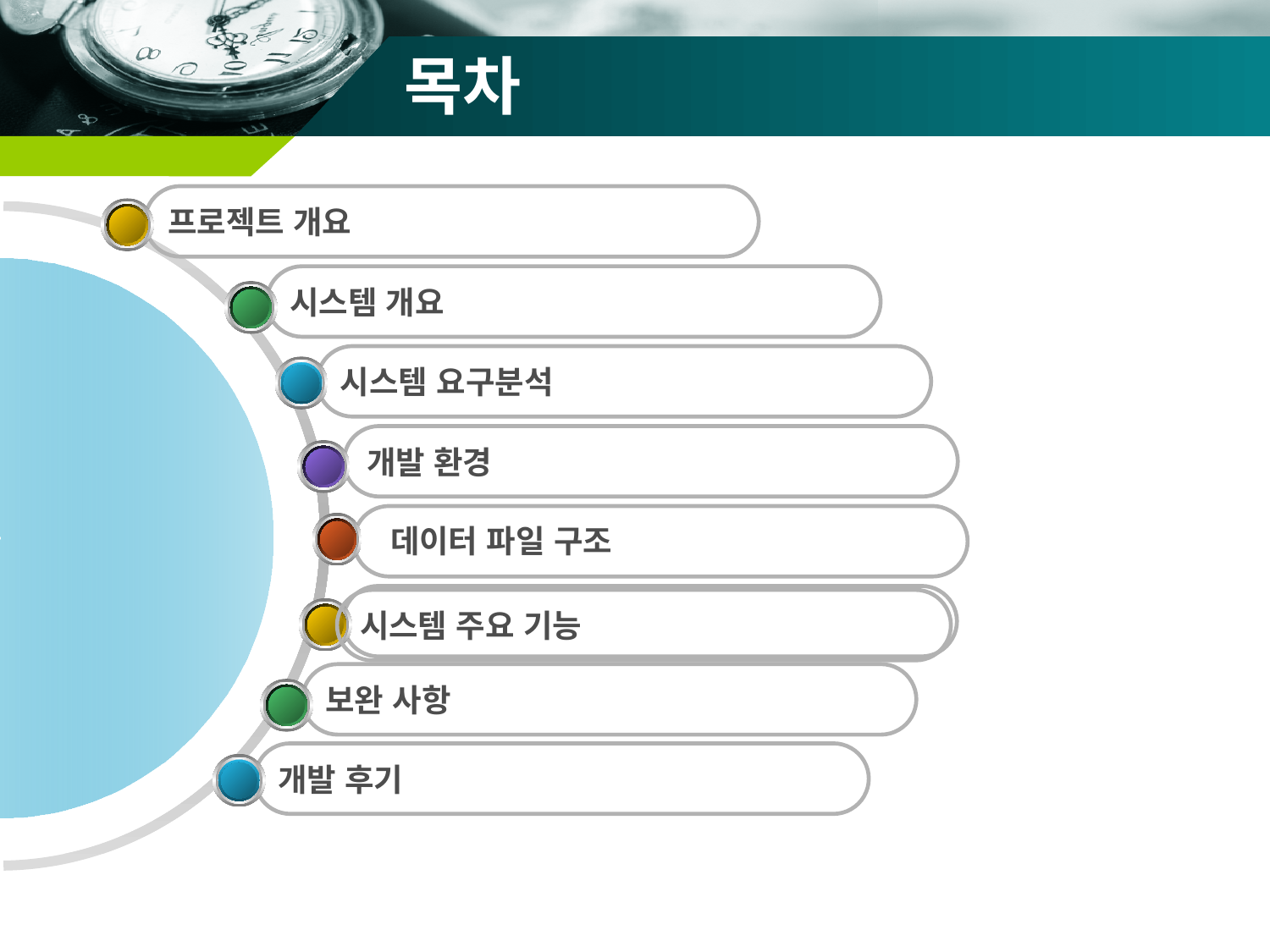

# 목차

프로젝트 개요

시스템 개요

시스템 요구분석

개발 환경

데이터 파일 구조

시스템 주요 기능

보완 사항

개발 후기